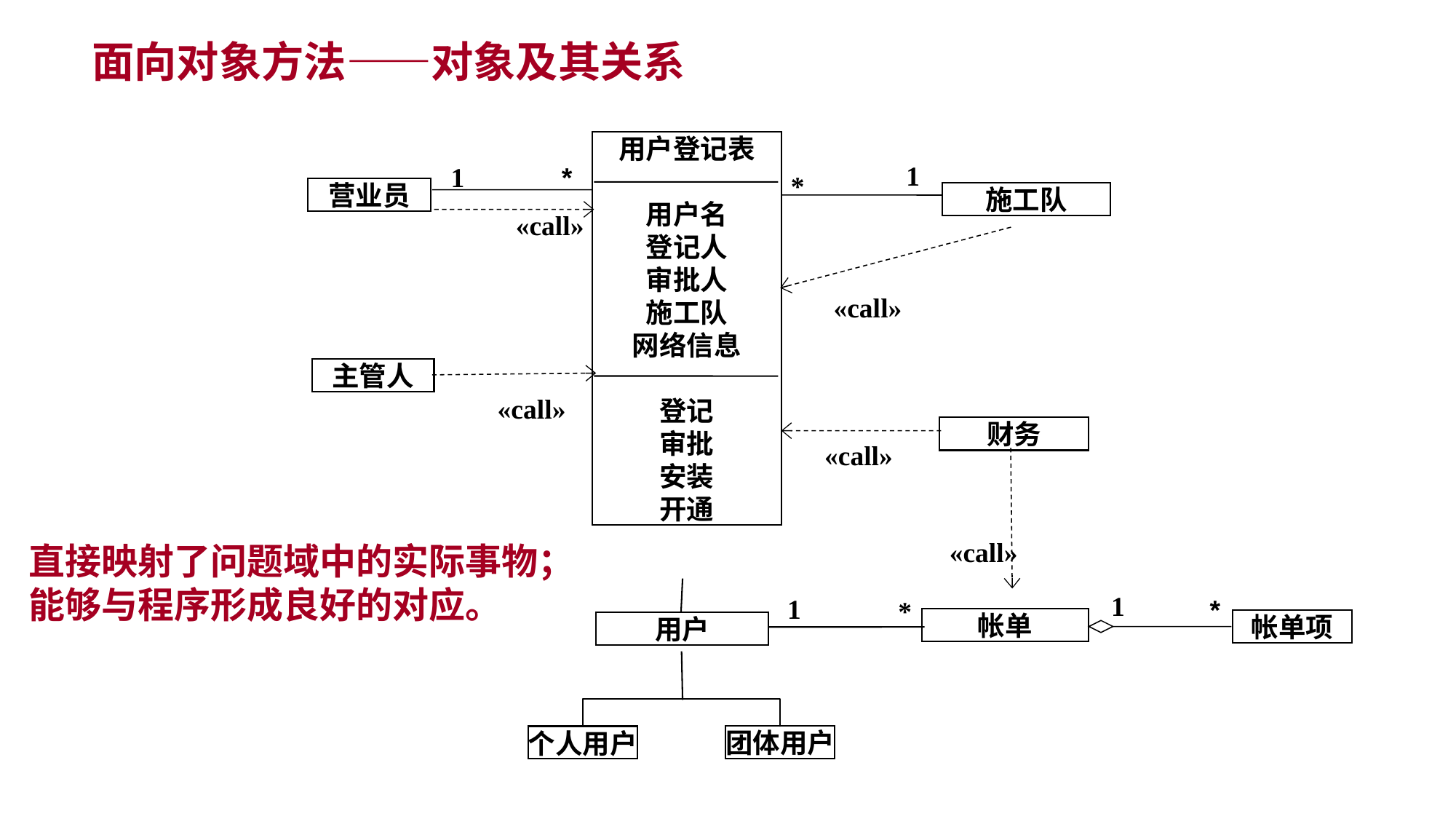

面向对象方法——对象及其关系
用户登记表

用户名
登记人
审批人
施工队
网络信息

登记
审批
安装
开通
1
1
*
*
营业员

施工队

«call»

«call»
主管人

«call»
财务

«call»

«call»
1
1
*
*
帐单
帐单项

用户

团体用户
个人用户
直接映射了问题域中的实际事物；
能够与程序形成良好的对应。